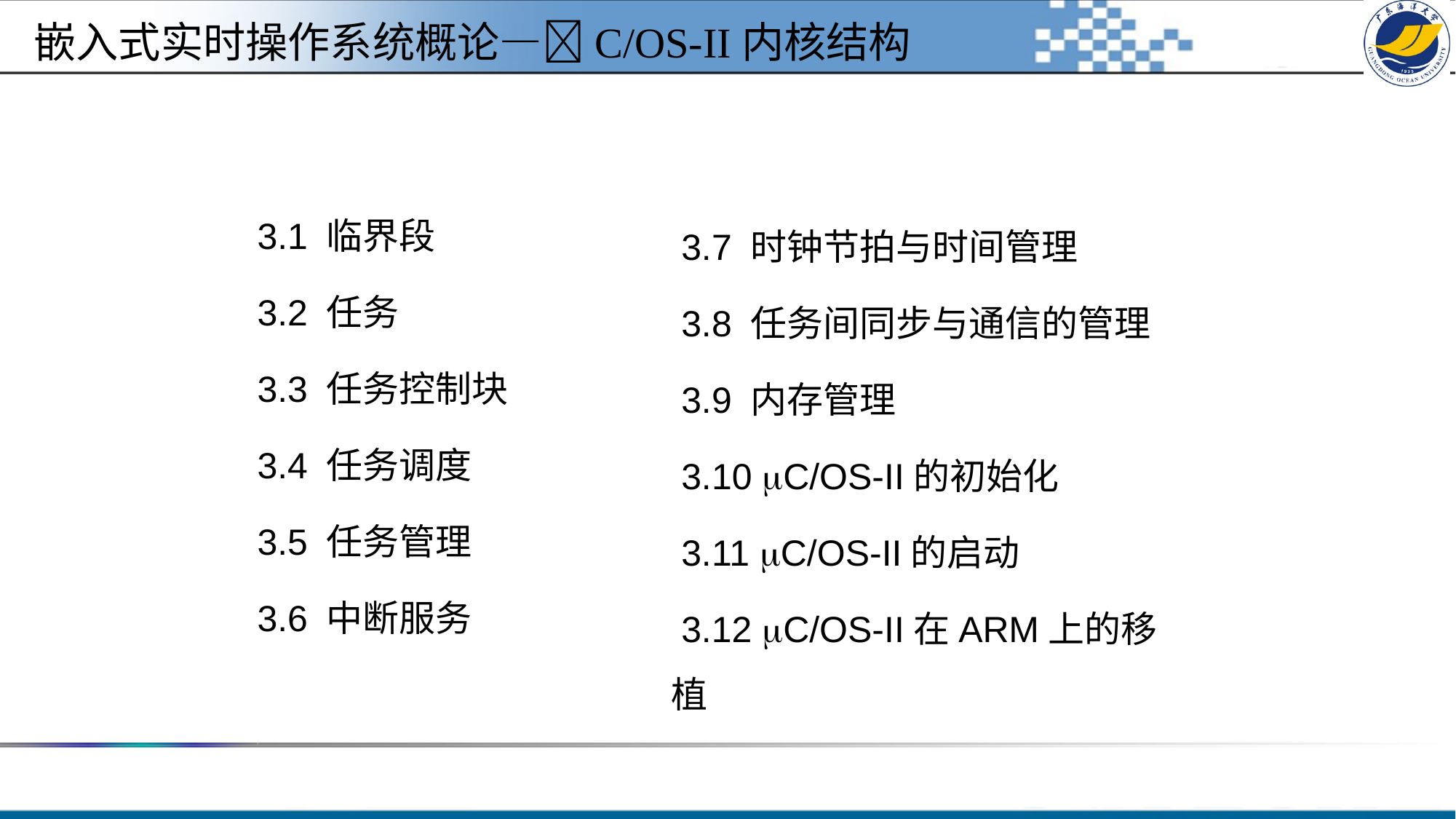

#
嵌入式实时操作系统概论—μC/OS-II内核结构
3.1 临界段
3.2 任务
3.3 任务控制块
3.4 任务调度
3.5 任务管理
3.6 中断服务
 3.7 时钟节拍与时间管理
 3.8 任务间同步与通信的管理
 3.9 内存管理
 3.10 μC/OS-II的初始化
 3.11 μC/OS-II的启动
 3.12 μC/OS-II在ARM上的移植
29